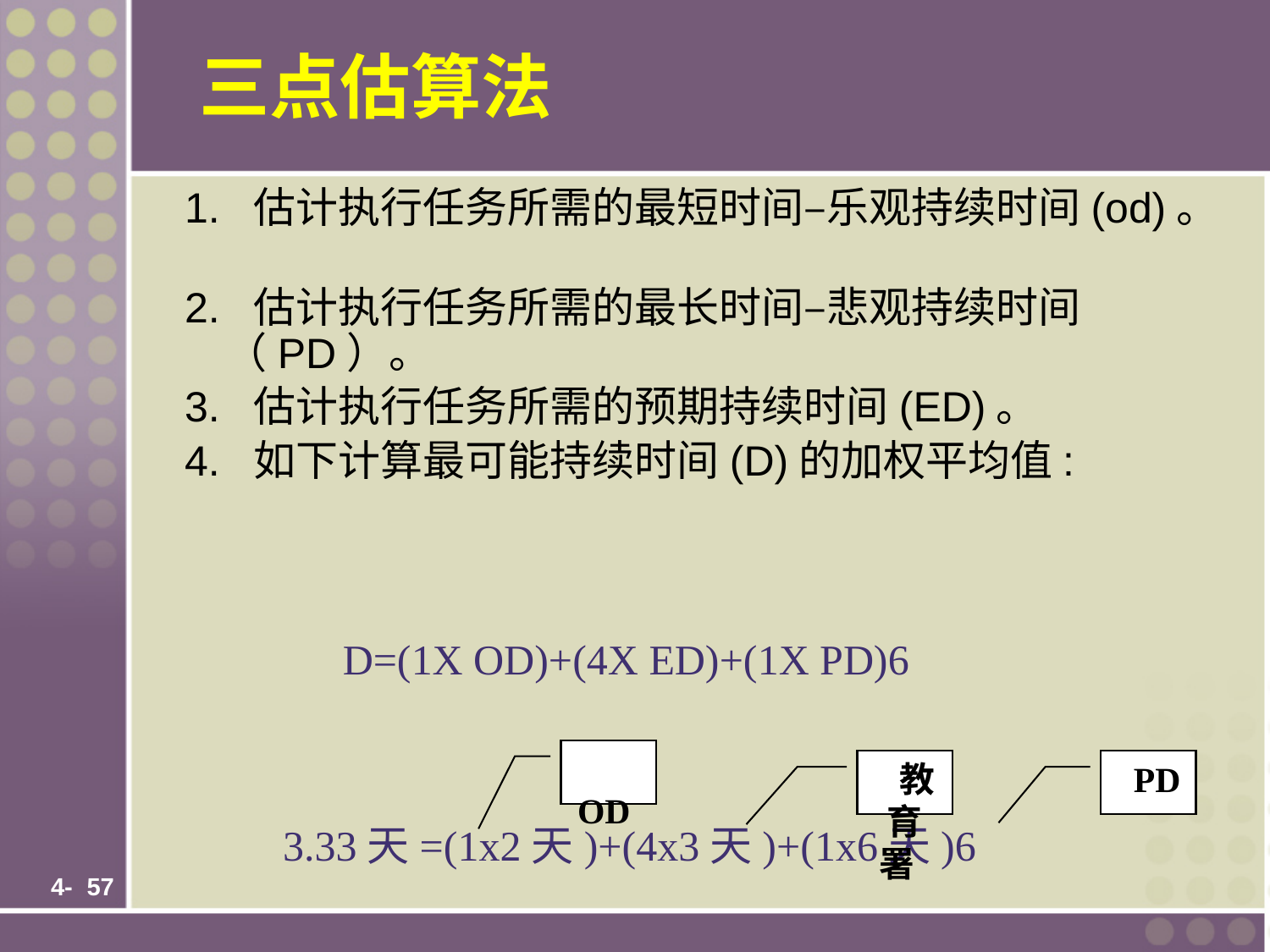

# 三点估算法
  1.  估计执行任务所需的最短时间–乐观持续时间(od)。
  2.  估计执行任务所需的最长时间–悲观持续时间（PD）。
  3.  估计执行任务所需的预期持续时间(ED)。
  4.  如下计算最可能持续时间(D)的加权平均值:
  D=(1X OD)+(4X ED)+(1X PD)6
  OD
  教育署
  PD
  3.33天=(1x2天)+(4x3天)+(1x6天)6
  4-  57